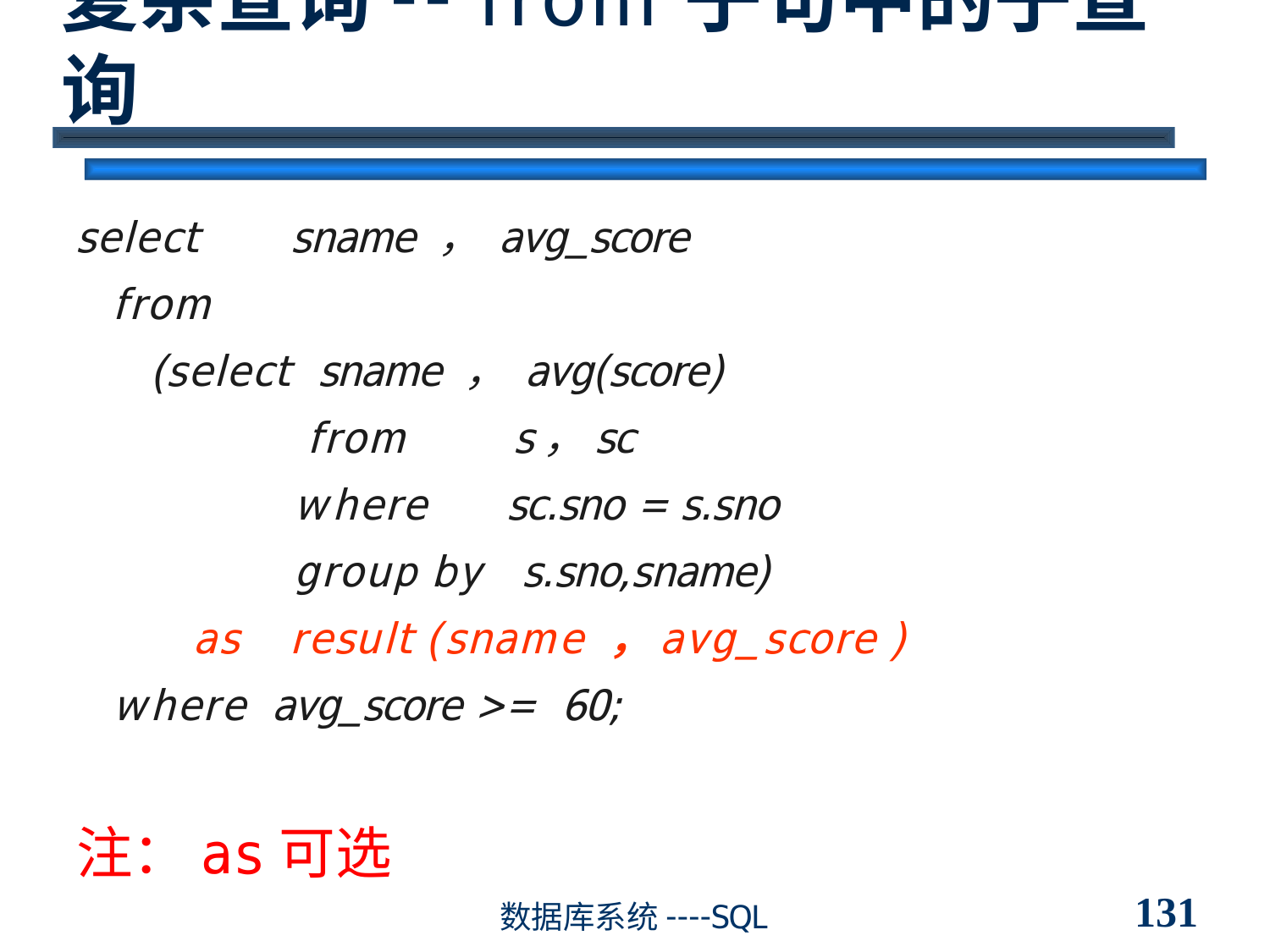

# 复杂查询-- from子句中的子查询
select       sname ， avg_score
   from
      (select  sname ， avg(score)
		     from        s，sc
	 	    where      sc.sno = s.sno
		    group by   s.sno,sname)
         as    result (sname ，avg_score )
   where  avg_score >=  60;

注：as可选

131
数据库系统----SQL